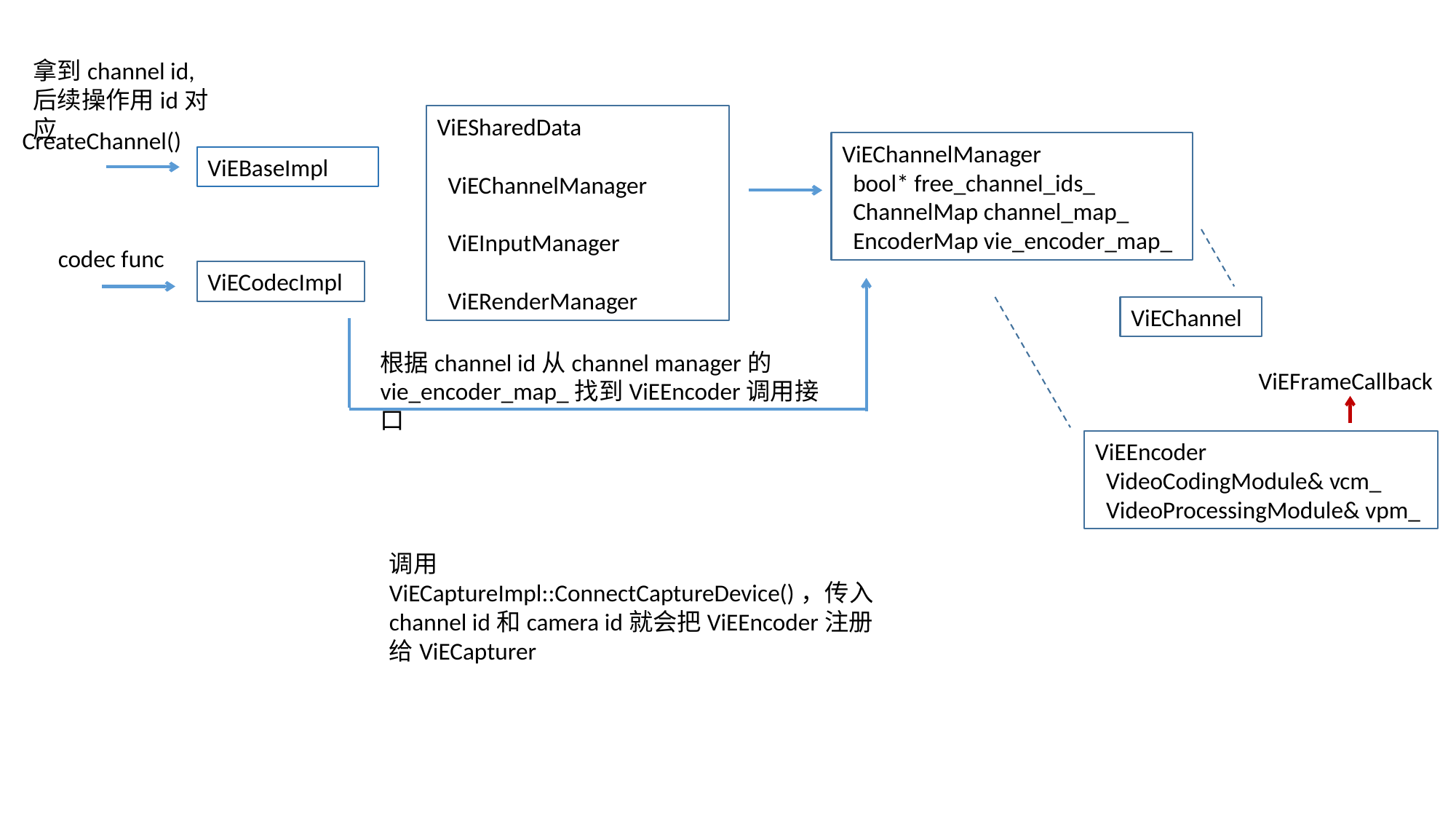

拿到channel id,
后续操作用id对应
ViESharedData

  ViEChannelManager

  ViEInputManager

  ViERenderManager
CreateChannel()
ViEChannelManager
  bool* free_channel_ids_
  ChannelMap channel_map_
  EncoderMap vie_encoder_map_
ViEBaseImpl
codec func
ViECodecImpl
ViEChannel
根据channel id从channel manager的
vie_encoder_map_找到ViEEncoder调用接口
ViEFrameCallback
ViEEncoder
  VideoCodingModule& vcm_
  VideoProcessingModule& vpm_
调用ViECaptureImpl::ConnectCaptureDevice()，传入channel id和camera id就会把ViEEncoder注册给ViECapturer